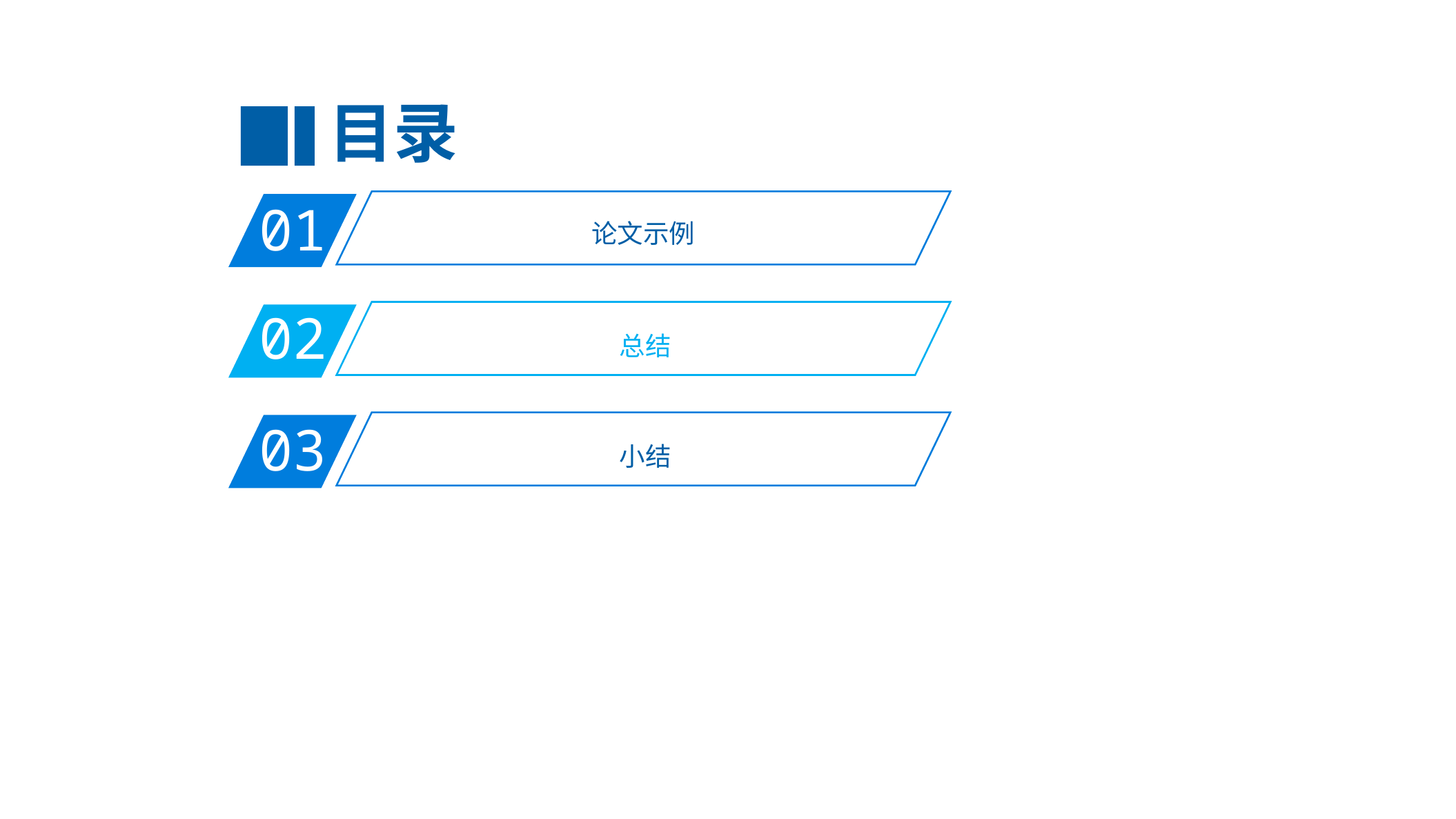

目录

01

论文示例
02

总结
03

小结